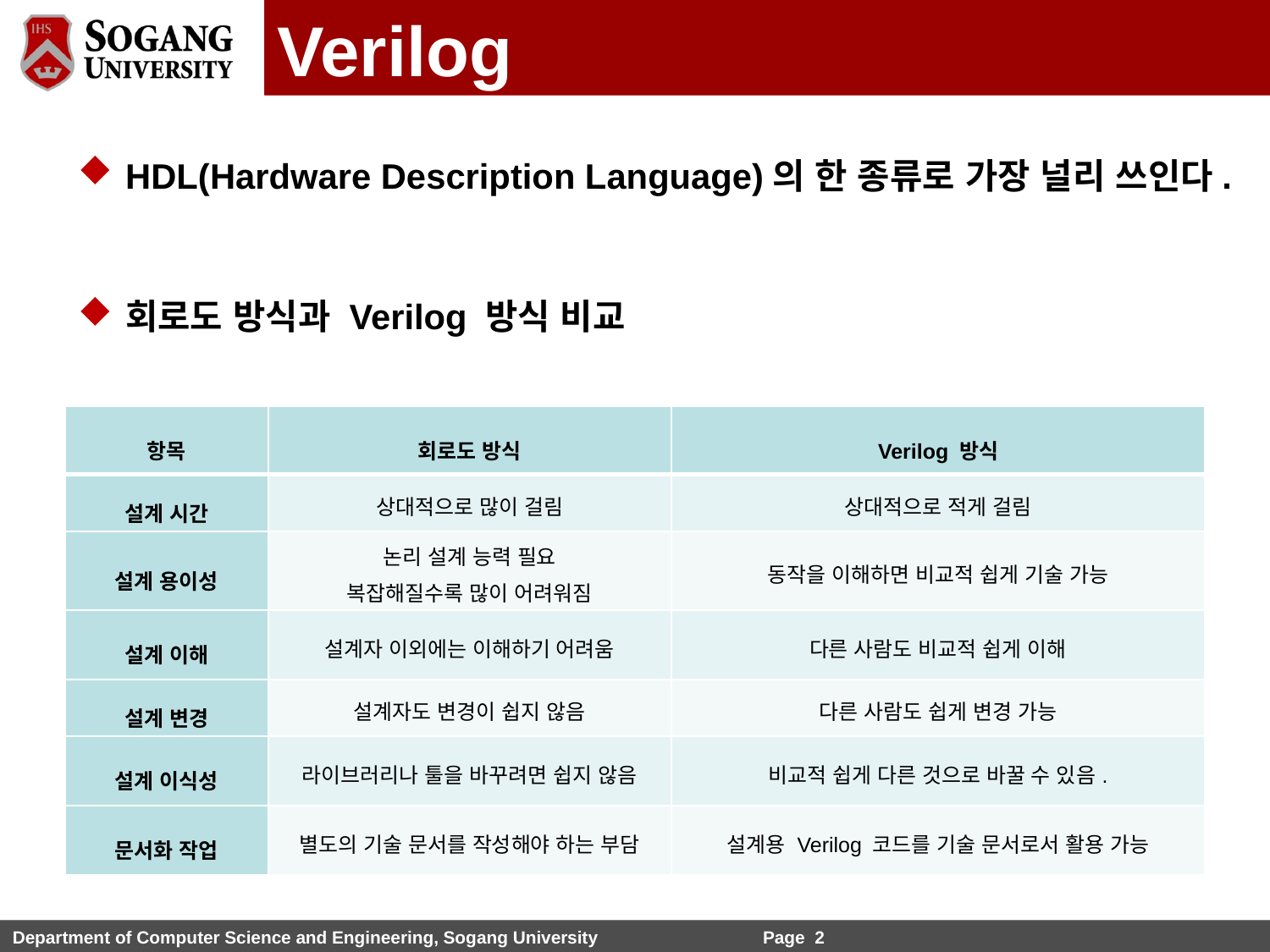

# Verilog
HDL(Hardware Description Language)의 한 종류로 가장 널리 쓰인다.

회로도 방식과 Verilog 방식 비교

| 항목 | 회로도 방식 | Verilog 방식 |
| --- | --- | --- |
| 설계 시간 | 상대적으로 많이 걸림 | 상대적으로 적게 걸림 |
| 설계 용이성 | 논리 설계 능력 필요 복잡해질수록 많이 어려워짐 | 동작을 이해하면 비교적 쉽게 기술 가능 |
| 설계 이해 | 설계자 이외에는 이해하기 어려움 | 다른 사람도 비교적 쉽게 이해 |
| 설계 변경 | 설계자도 변경이 쉽지 않음 | 다른 사람도 쉽게 변경 가능 |
| 설계 이식성 | 라이브러리나 툴을 바꾸려면 쉽지 않음 | 비교적 쉽게 다른 것으로 바꿀 수 있음. |
| 문서화 작업 | 별도의 기술 문서를 작성해야 하는 부담 | 설계용 Verilog 코드를 기술 문서로서 활용 가능 |